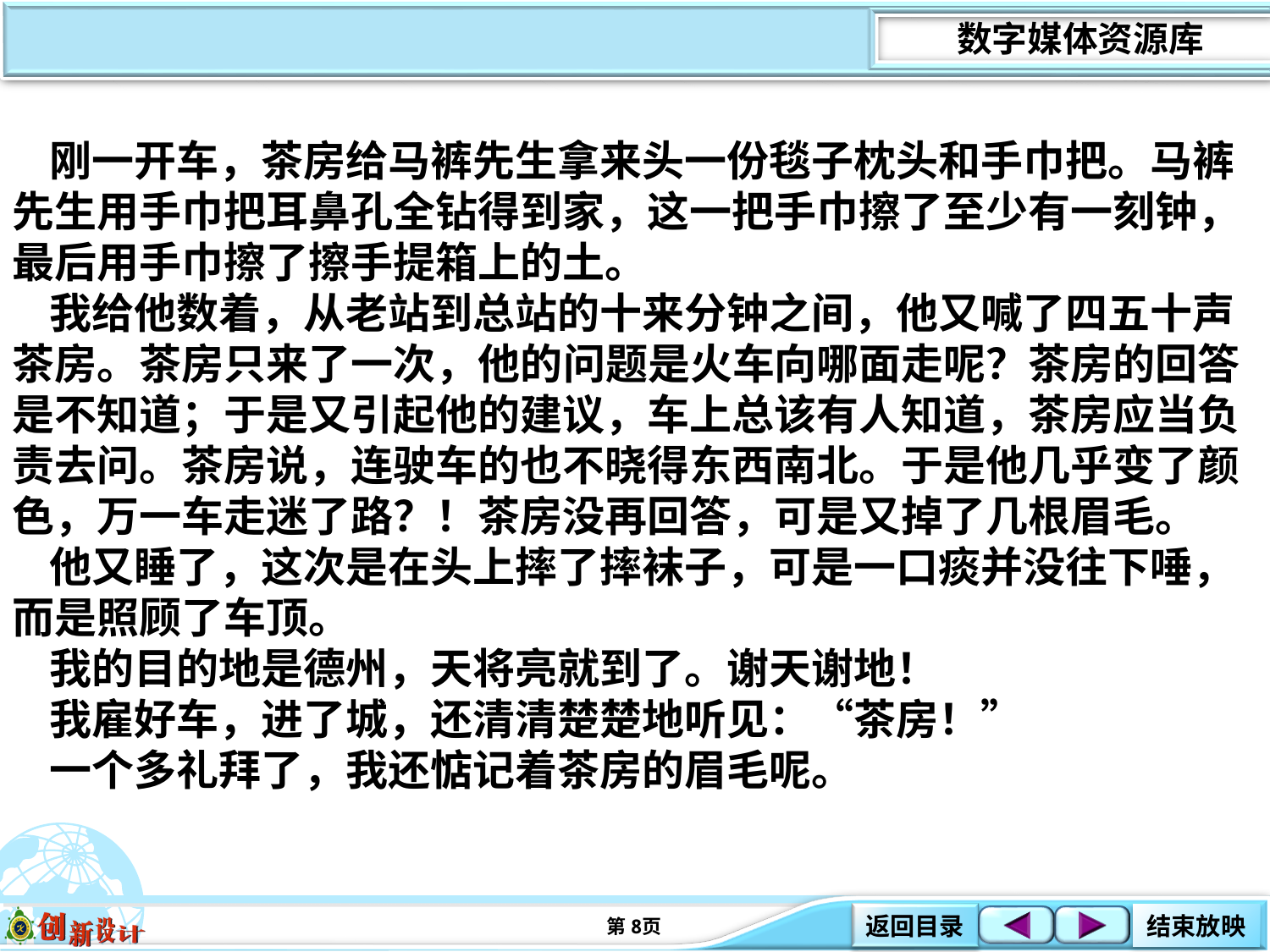

刚一开车，茶房给马裤先生拿来头一份毯子枕头和手巾把。马裤先生用手巾把耳鼻孔全钻得到家，这一把手巾擦了至少有一刻钟，最后用手巾擦了擦手提箱上的土。
我给他数着，从老站到总站的十来分钟之间，他又喊了四五十声茶房。茶房只来了一次，他的问题是火车向哪面走呢？茶房的回答是不知道；于是又引起他的建议，车上总该有人知道，茶房应当负责去问。茶房说，连驶车的也不晓得东西南北。于是他几乎变了颜色，万一车走迷了路？！茶房没再回答，可是又掉了几根眉毛。
他又睡了，这次是在头上摔了摔袜子，可是一口痰并没往下唾，而是照顾了车顶。
我的目的地是德州，天将亮就到了。谢天谢地！
我雇好车，进了城，还清清楚楚地听见：“茶房！”
一个多礼拜了，我还惦记着茶房的眉毛呢。